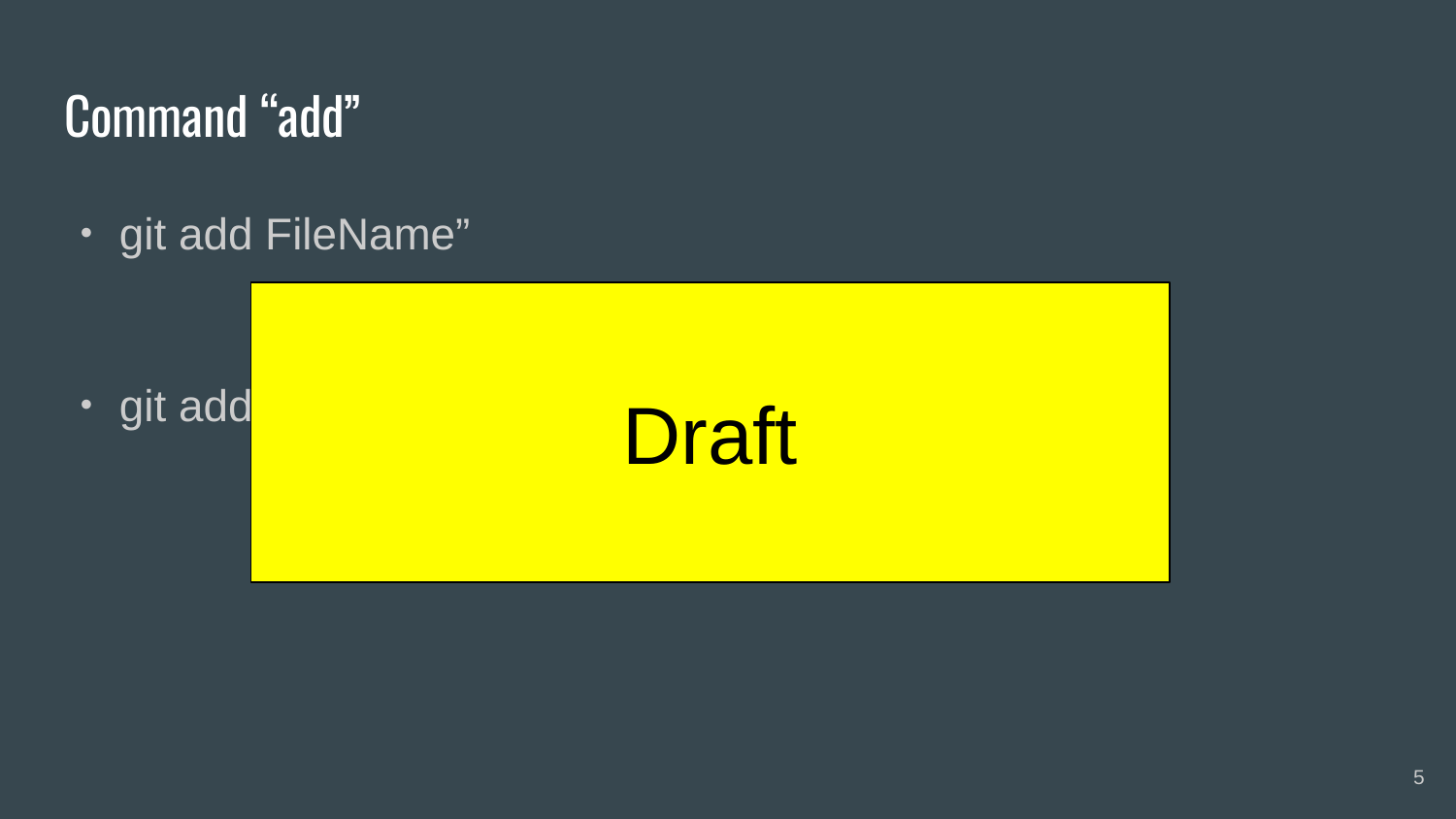

# Command “add”
・git add FileName”

・git add DirectoryName
Draft
5